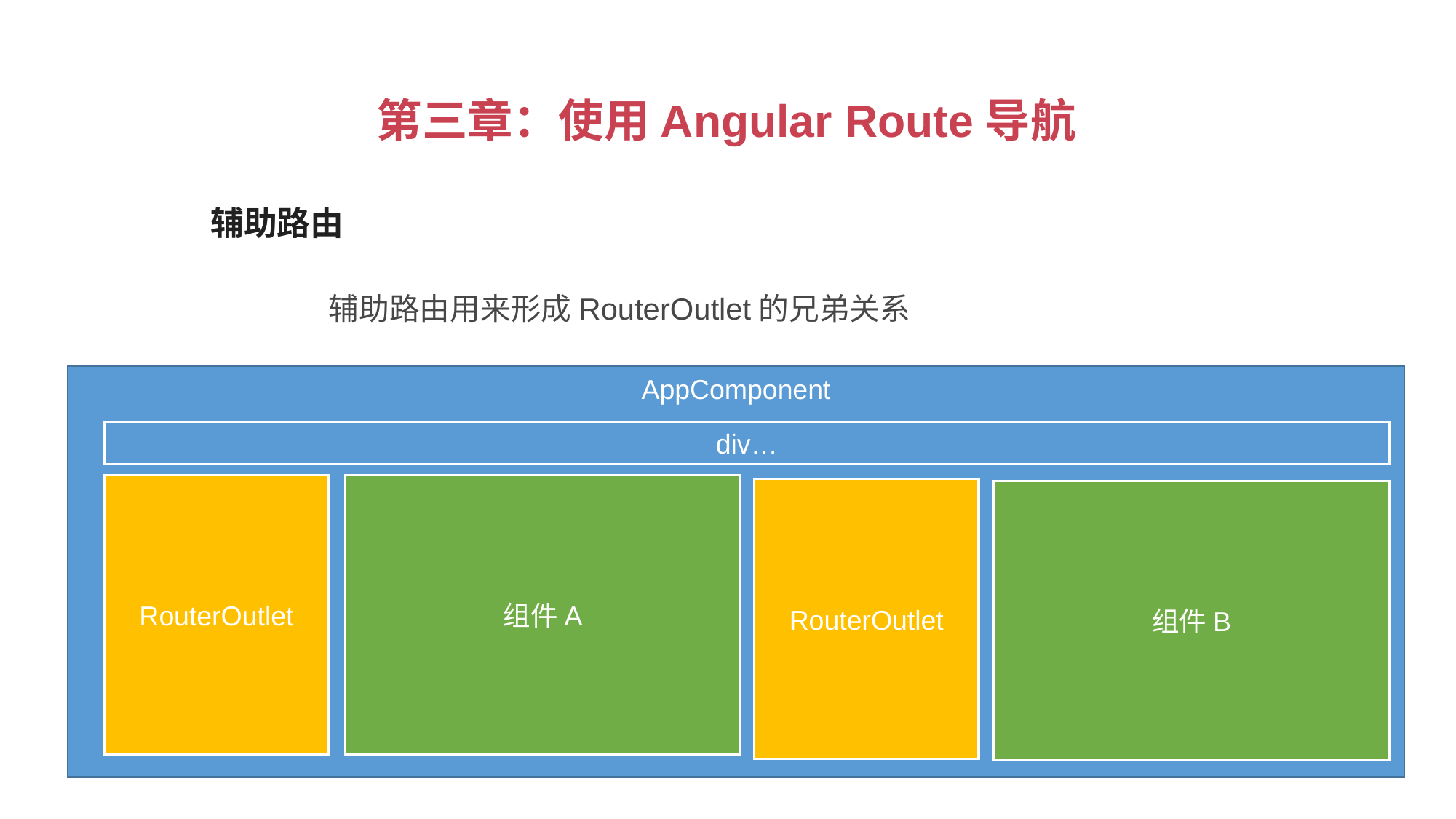

第三章：使用Angular Route导航
 辅助路由
辅助路由用来形成RouterOutlet的兄弟关系
AppComponent
div…
RouterOutlet
RouterOutlet
组件A
组件B